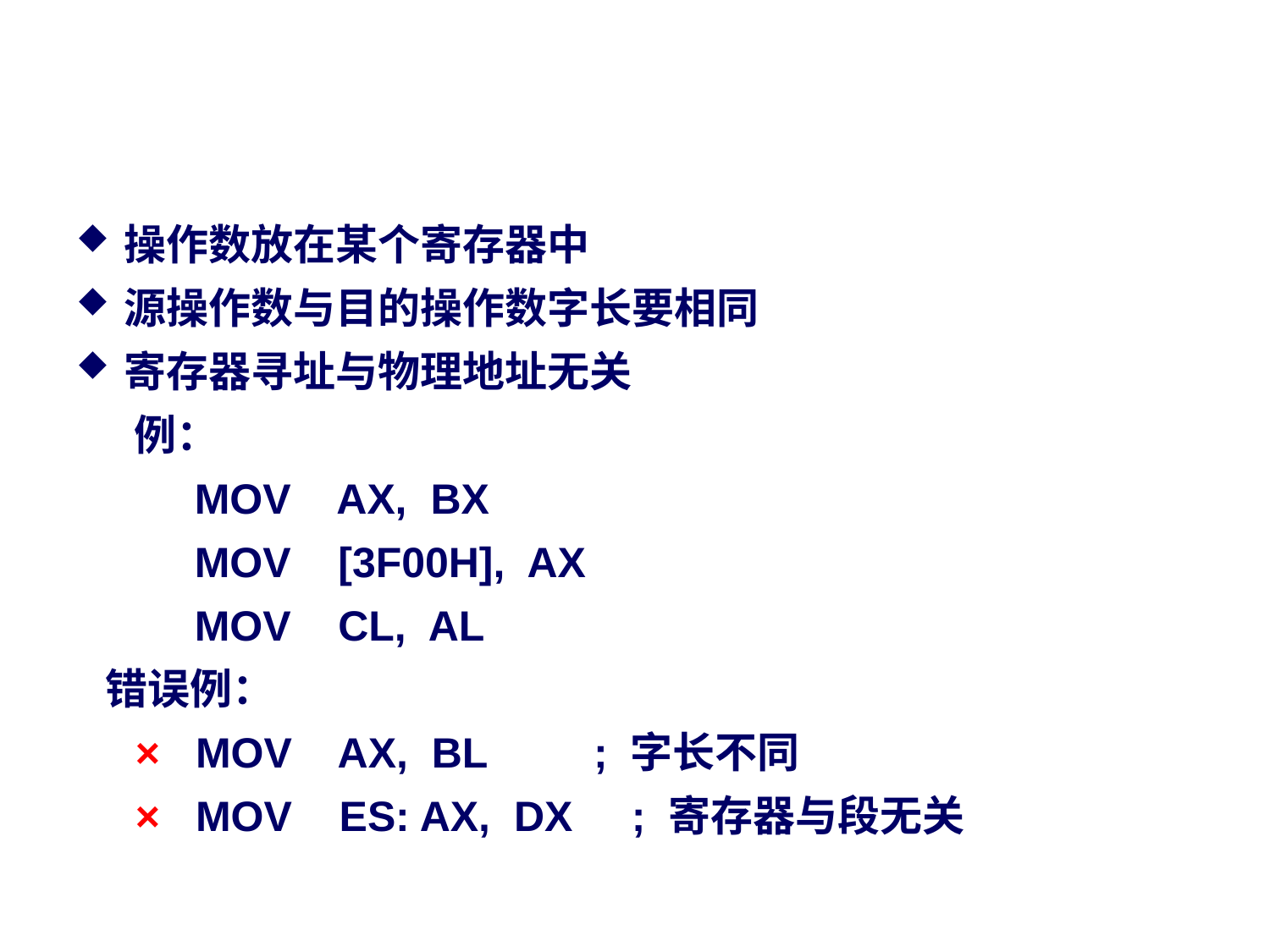

# 三、寄存器寻址
操作数放在某个寄存器中
源操作数与目的操作数字长要相同
寄存器寻址与物理地址无关
     例：
          MOV    AX,  BX
          MOV    [3F00H],  AX
          MOV    CL,  AL
  错误例：
     ×   MOV    AX,  BL         ; 字长不同
     ×   MOV    ES: AX,  DX     ; 寄存器与段无关